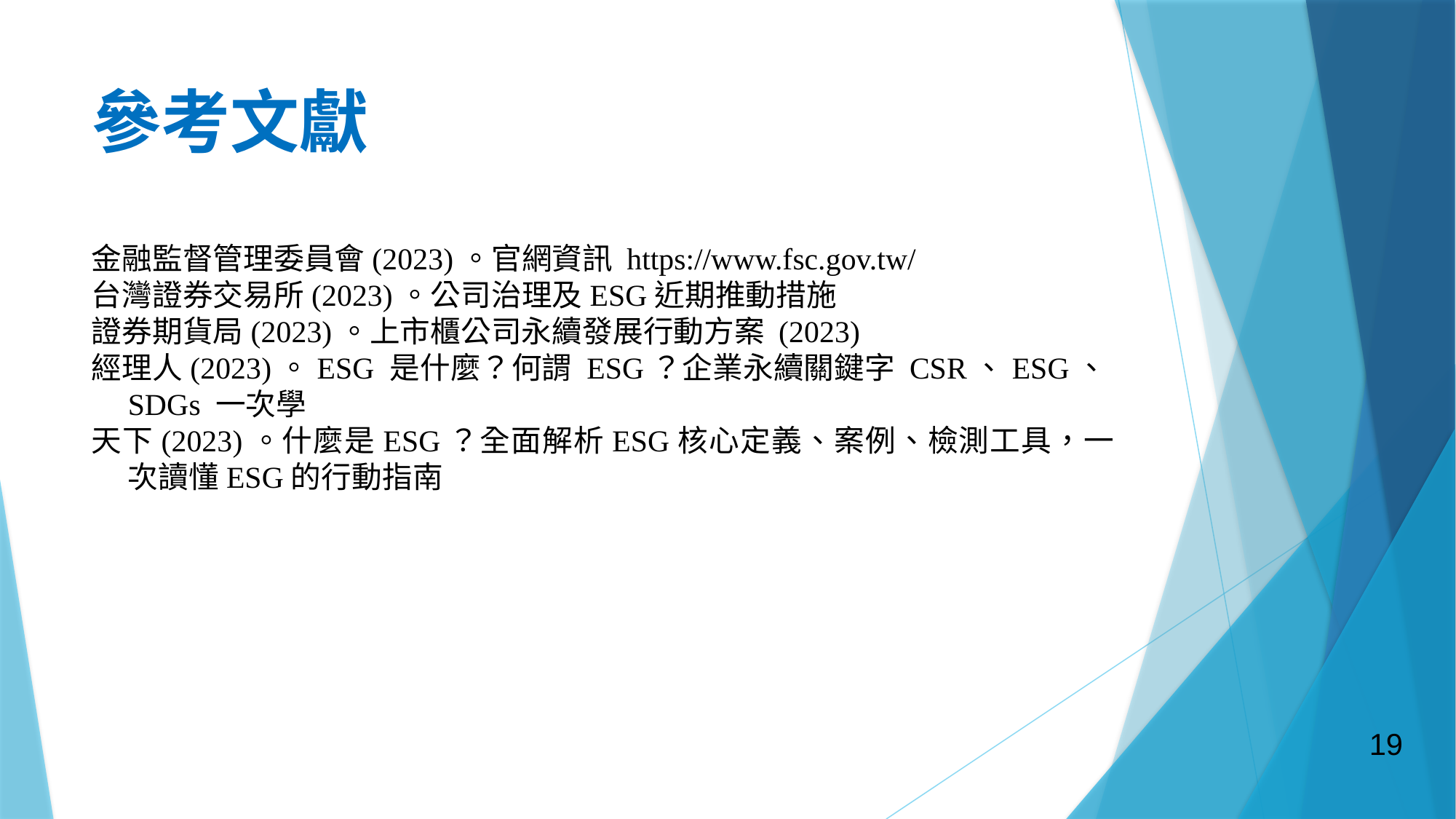

# 參考文獻
金融監督管理委員會(2023)。官網資訊 https://www.fsc.gov.tw/
台灣證券交易所(2023)。公司治理及ESG近期推動措施
證券期貨局(2023)。上市櫃公司永續發展行動方案 (2023)
經理人(2023)。ESG 是什麼？何謂 ESG？企業永續關鍵字 CSR、ESG、SDGs 一次學
天下(2023)。什麼是ESG？全面解析ESG核心定義、案例、檢測工具，一次讀懂ESG的行動指南
19